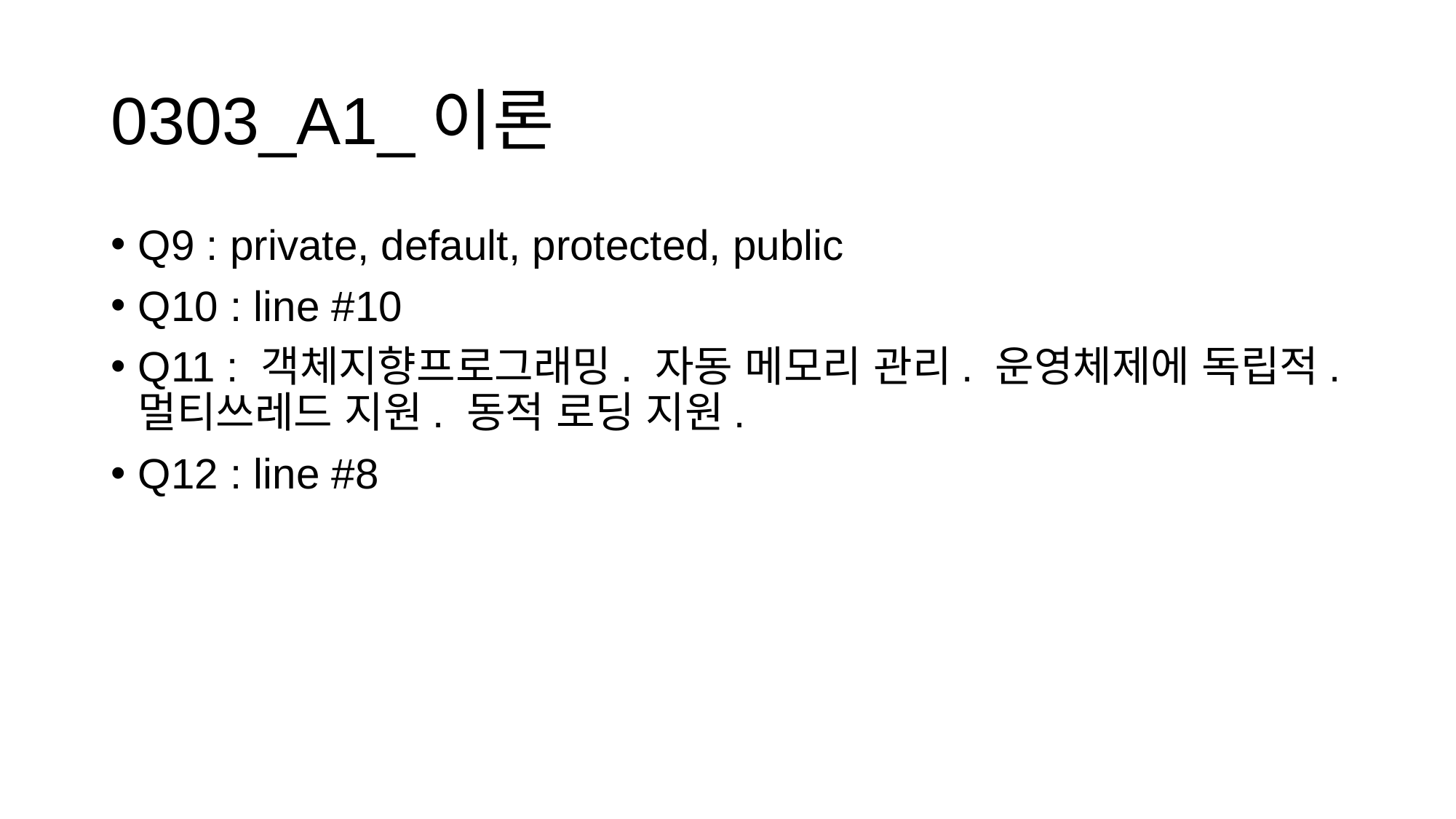

# 0303_A1_이론
Q9 : private, default, protected, public
Q10 : line #10
Q11 : 객체지향프로그래밍. 자동 메모리 관리. 운영체제에 독립적. 멀티쓰레드 지원. 동적 로딩 지원.
Q12 : line #8